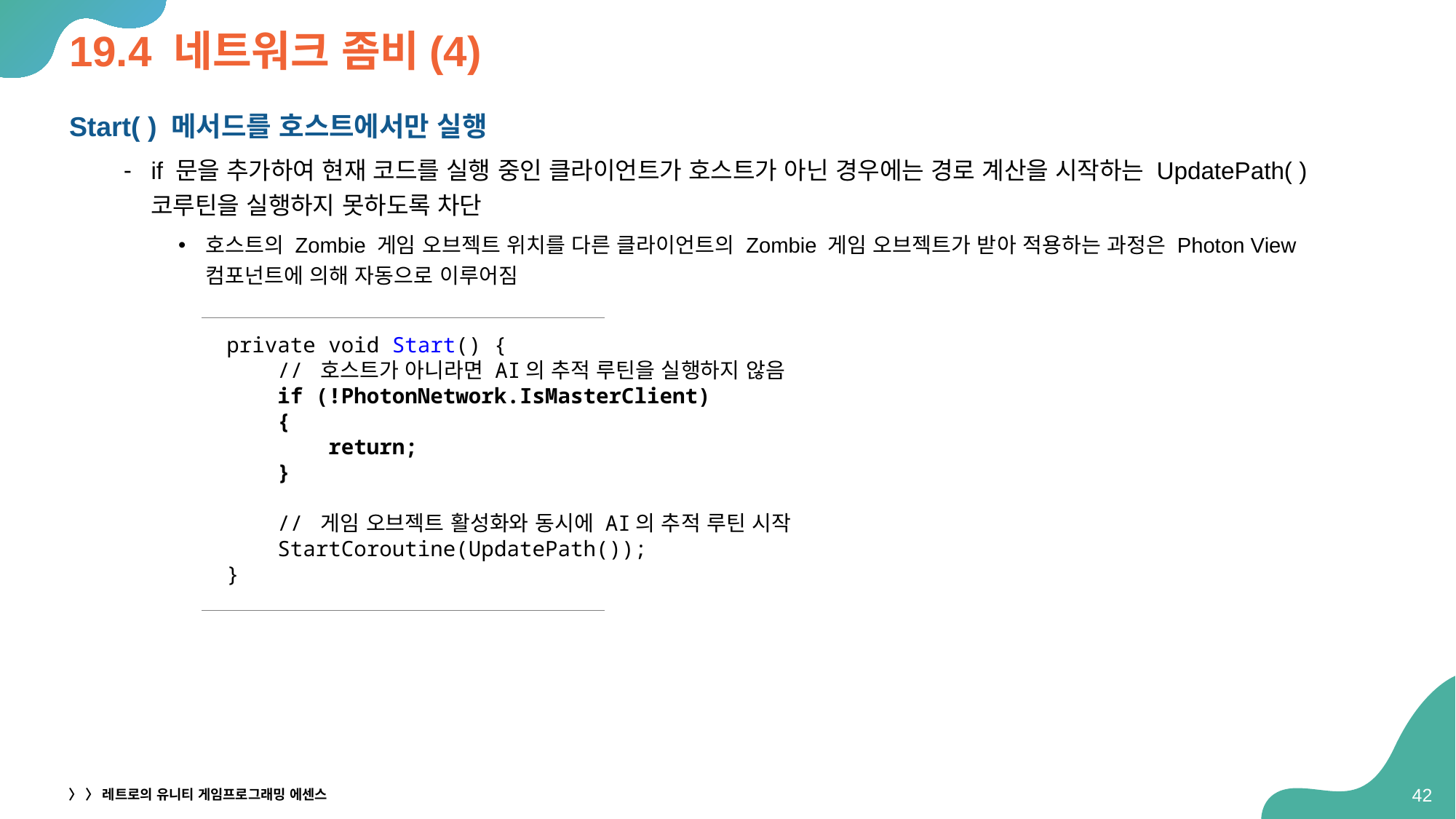

# 19.4 네트워크 좀비(4)
Start( ) 메서드를 호스트에서만 실행
if 문을 추가하여 현재 코드를 실행 중인 클라이언트가 호스트가 아닌 경우에는 경로 계산을 시작하는 UpdatePath( ) 코루틴을 실행하지 못하도록 차단
호스트의 Zombie 게임 오브젝트 위치를 다른 클라이언트의 Zombie 게임 오브젝트가 받아 적용하는 과정은 Photon View 컴포넌트에 의해 자동으로 이루어짐
private void Start() {
    // 호스트가 아니라면 AI의 추적 루틴을 실행하지 않음
    if (!PhotonNetwork.IsMasterClient)
    {
        return;
    }

    // 게임 오브젝트 활성화와 동시에 AI의 추적 루틴 시작
    StartCoroutine(UpdatePath());
}
42